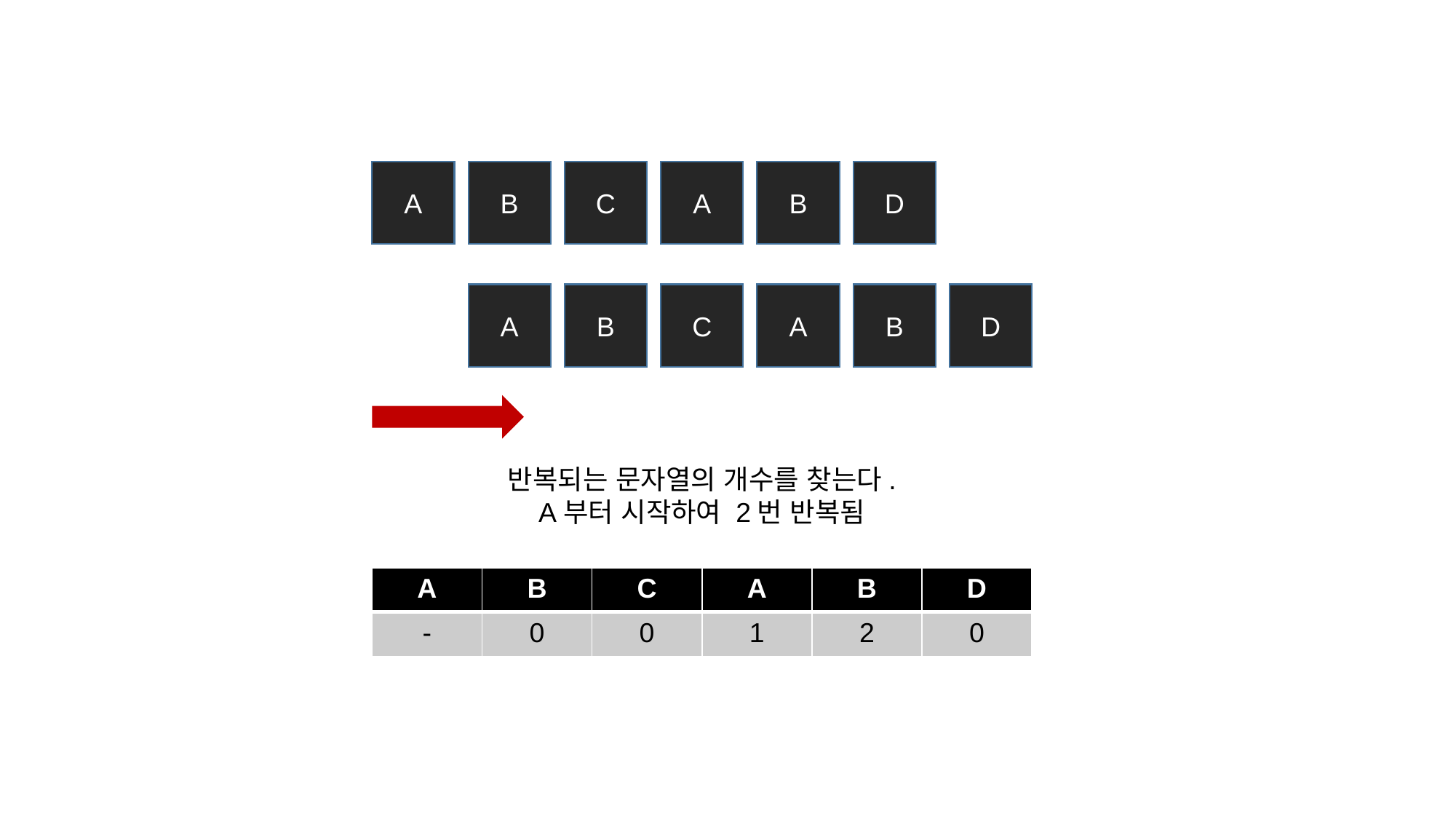

A
B
C
A
B
D
A
B
C
A
B
D

반복되는 문자열의 개수를 찾는다.
A부터 시작하여 2번 반복됨
| A | B | C | A | B | D |
| --- | --- | --- | --- | --- | --- |
| - | 0 | 0 | 1 | 2 | 0 |